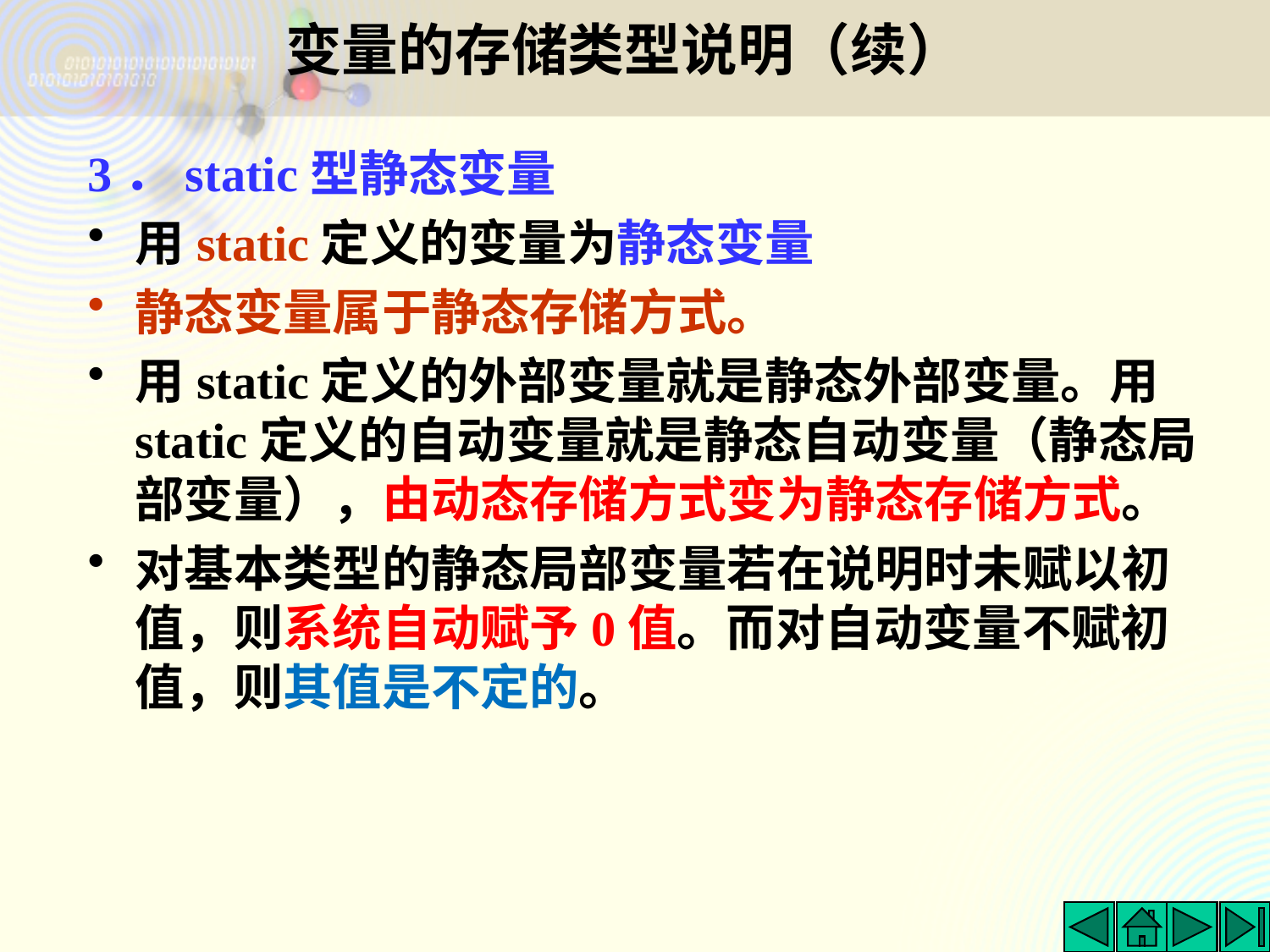

# 变量的存储类型说明（续）
3．static型静态变量
用static定义的变量为静态变量
静态变量属于静态存储方式。
用static定义的外部变量就是静态外部变量。用static定义的自动变量就是静态自动变量（静态局部变量），由动态存储方式变为静态存储方式。
对基本类型的静态局部变量若在说明时未赋以初值，则系统自动赋予0值。而对自动变量不赋初值，则其值是不定的。